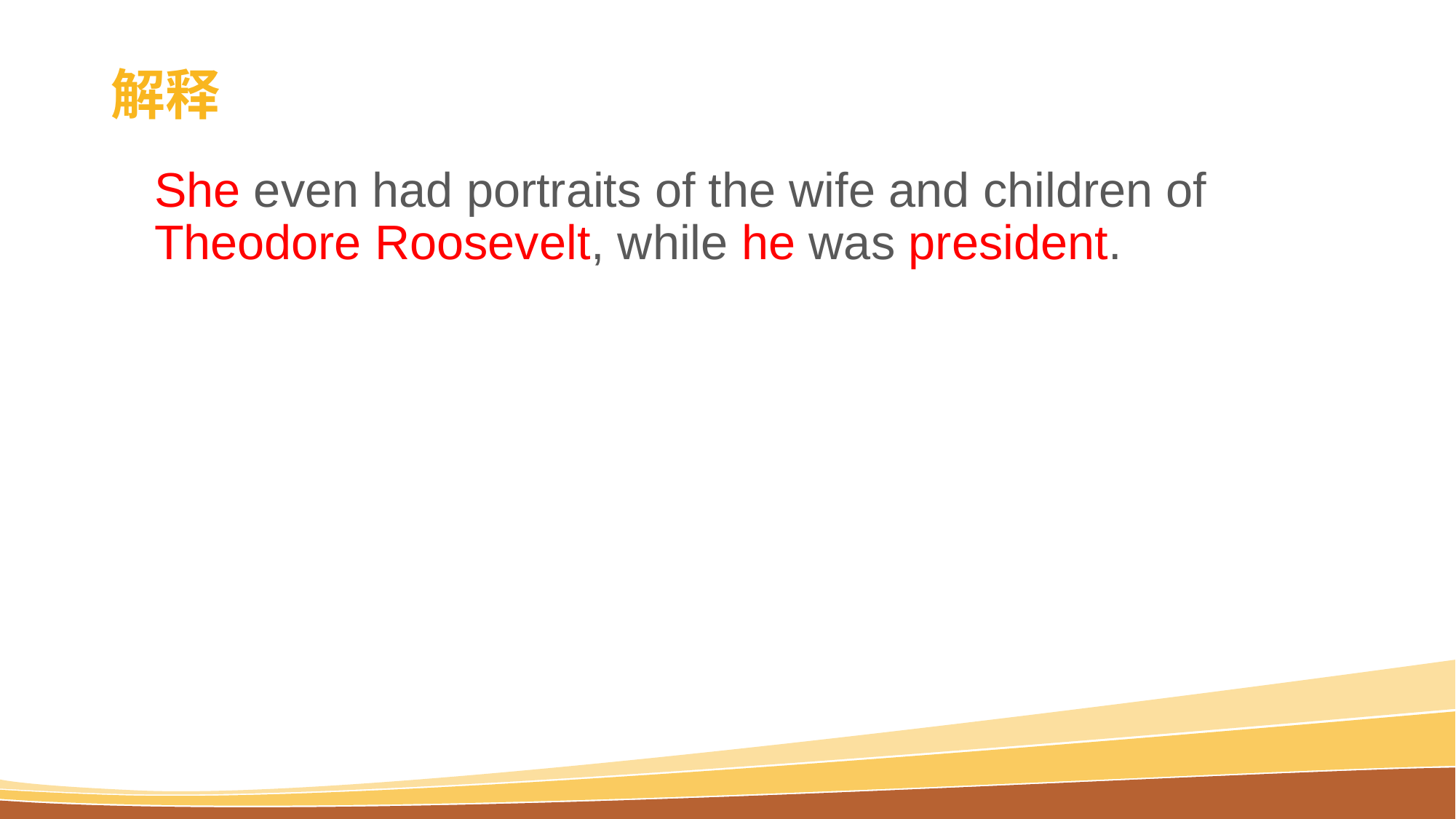

# 解释
She even had portraits of the wife and children of Theodore Roosevelt, while he was president.